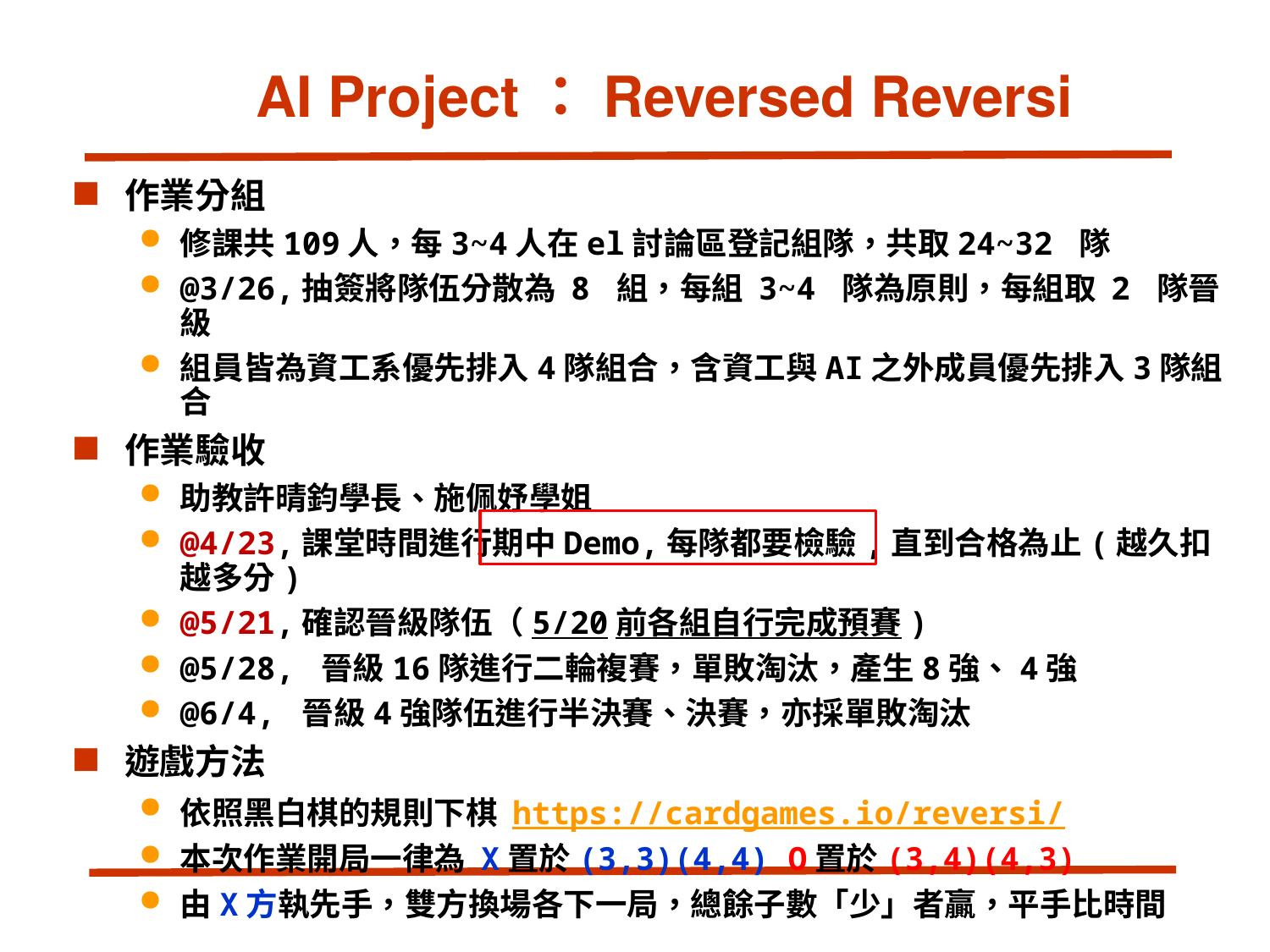

# AI Project：Reversed Reversi
作業分組
修課共109人，每3~4人在el討論區登記組隊，共取24~32 隊
@3/26,抽簽將隊伍分散為 8 組，每組 3~4 隊為原則，每組取 2 隊晉級
組員皆為資工系優先排入4隊組合，含資工與AI之外成員優先排入3隊組合
作業驗收
助教許晴鈞學長、施佩妤學姐
@4/23,課堂時間進行期中Demo,每隊都要檢驗,直到合格為止(越久扣越多分)
@5/21,確認晉級隊伍（5/20前各組自行完成預賽)
@5/28, 晉級16隊進行二輪複賽，單敗淘汰，產生8強、4強
@6/4, 晉級4強隊伍進行半決賽、決賽，亦採單敗淘汰
遊戲方法
依照黑白棋的規則下棋 https://cardgames.io/reversi/
本次作業開局一律為 X置於(3,3)(4,4) O置於(3,4)(4,3)
由X方執先手，雙方換場各下一局，總餘子數「少」者贏，平手比時間